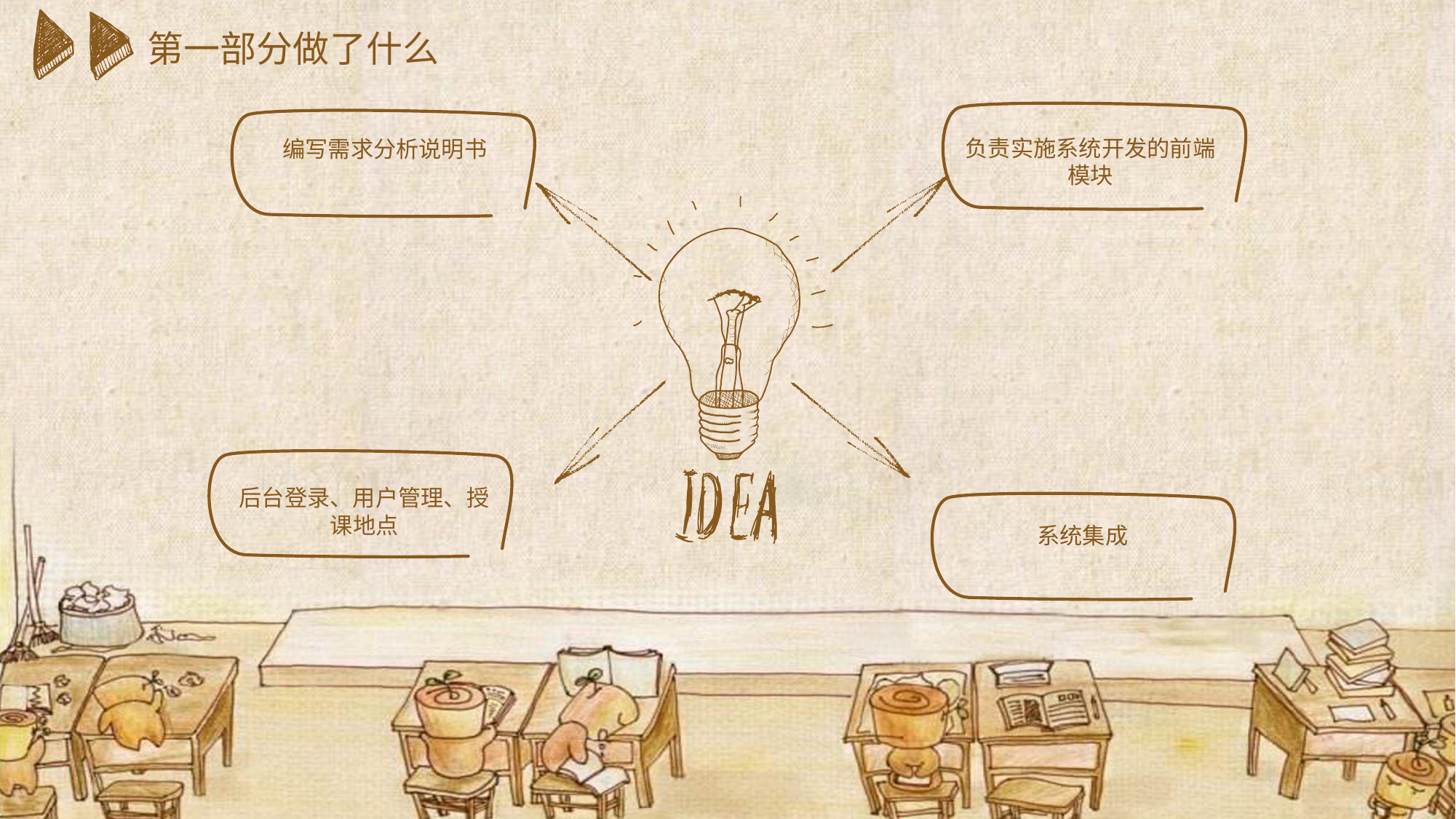

第一部分做了什么
负责实施系统开发的前端模块
编写需求分析说明书

后台登录、用户管理、授课地点
系统集成